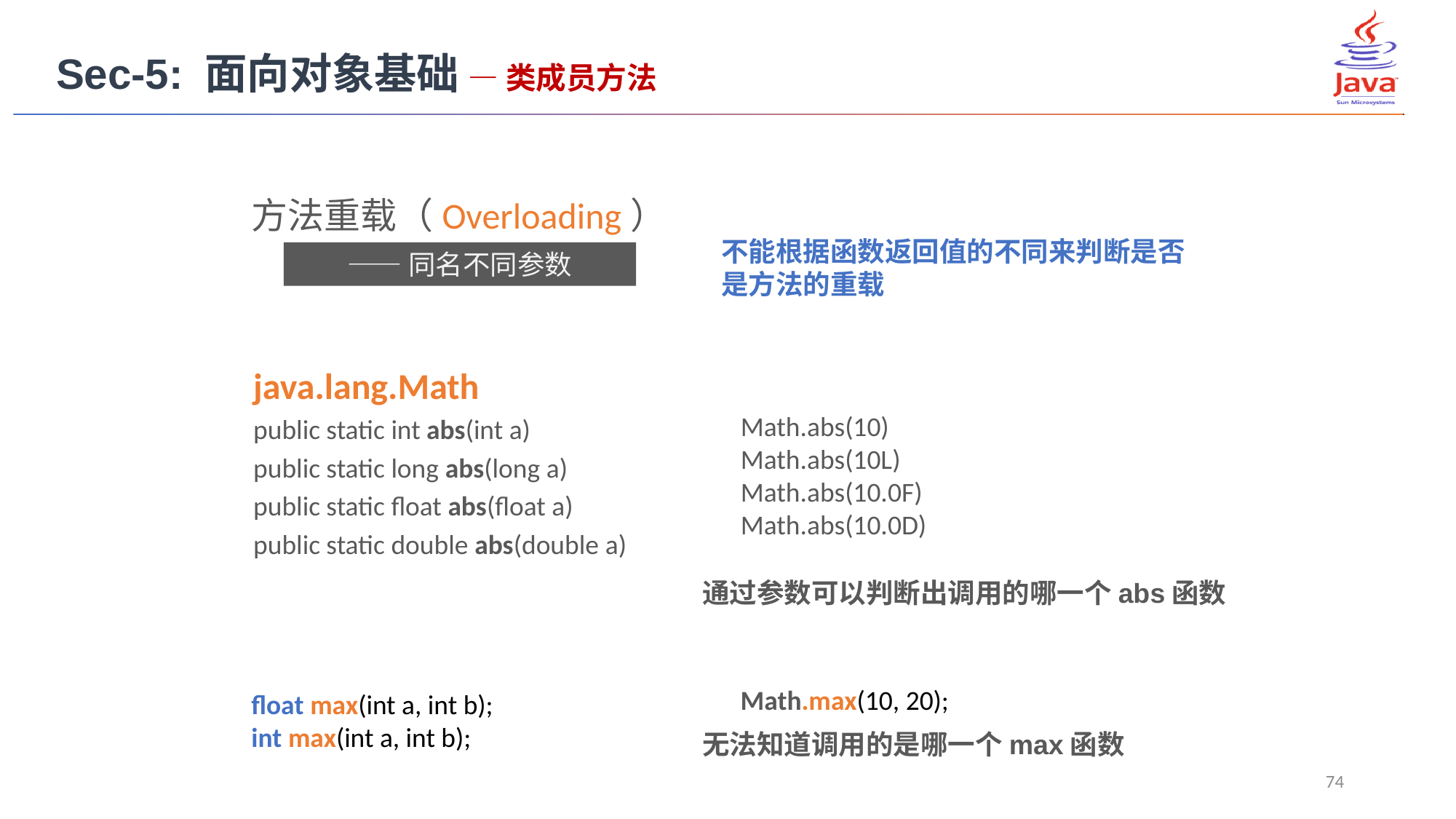

Sec-5: 面向对象基础 — 类成员方法
方法重载（Overloading）
不能根据函数返回值的不同来判断是否是方法的重载
——同名不同参数
java.lang.Math
public static int abs(int a)
public static long abs(long a)
public static float abs(float a)
public static double abs(double a)
Math.abs(10)
Math.abs(10L)
Math.abs(10.0F)
Math.abs(10.0D)
通过参数可以判断出调用的哪一个abs函数
Math.max(10, 20);
float max(int a, int b);
int max(int a, int b);
无法知道调用的是哪一个max函数
74